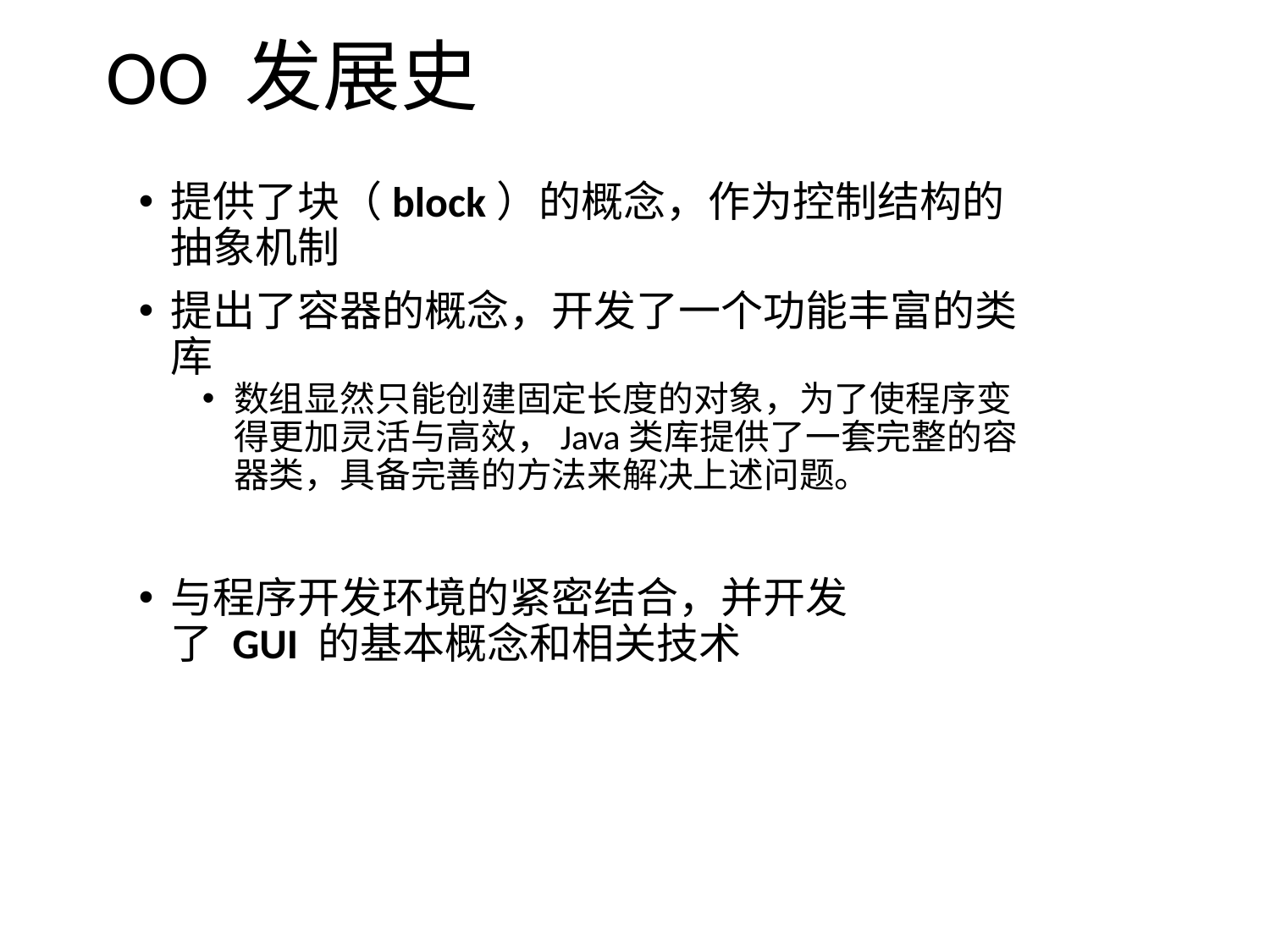

OO 发展史
提供了块（block）的概念，作为控制结构的抽象机制
提出了容器的概念，开发了一个功能丰富的类库
数组显然只能创建固定长度的对象，为了使程序变得更加灵活与高效，Java类库提供了一套完整的容器类，具备完善的方法来解决上述问题。

与程序开发环境的紧密结合，并开发了 GUI 的基本概念和相关技术